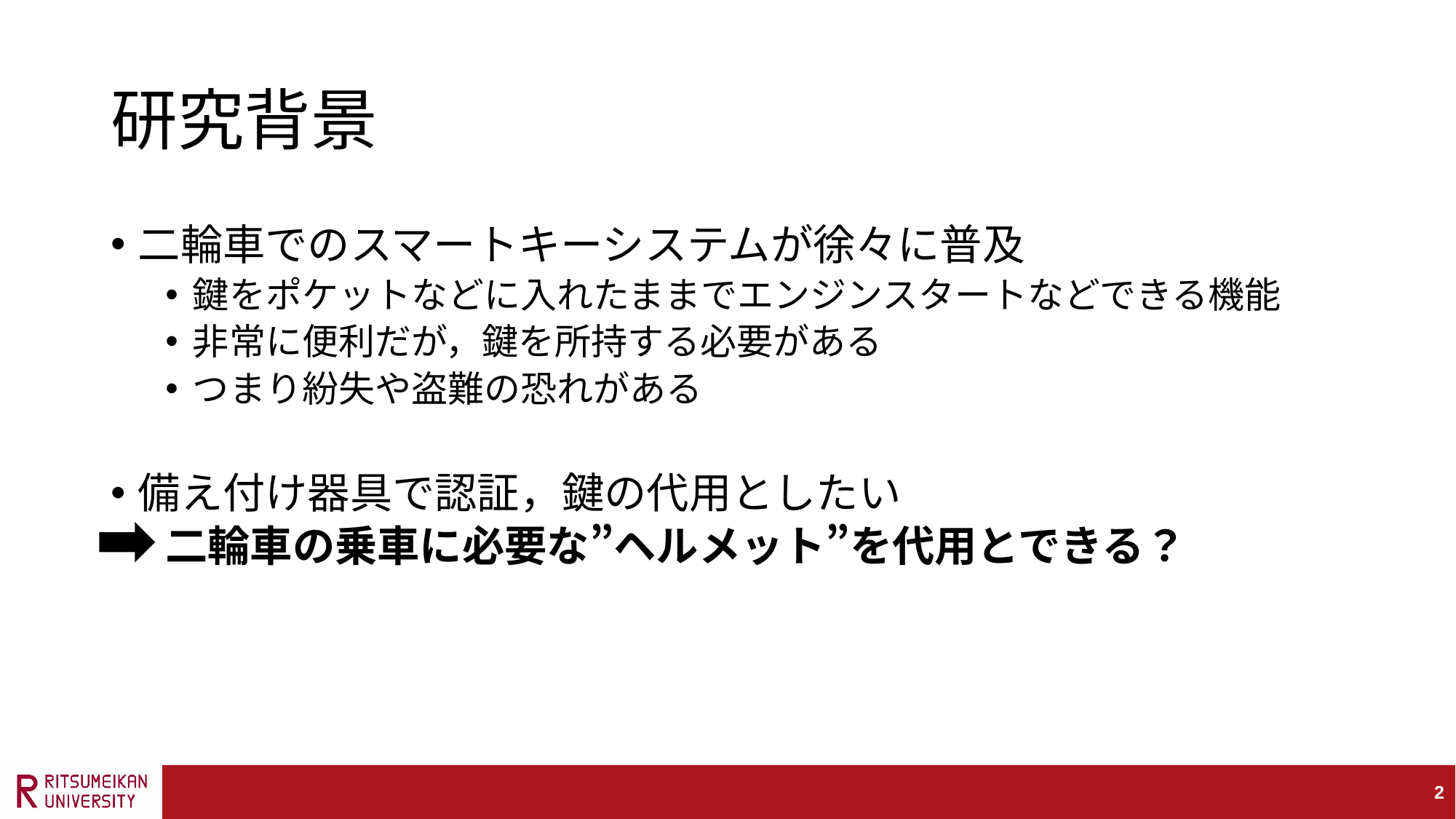

# 研究背景
二輪車でのスマートキーシステムが徐々に普及
鍵をポケットなどに入れたままでエンジンスタートなどできる機能
非常に便利だが，鍵を所持する必要がある
つまり紛失や盗難の恐れがある

備え付け器具で認証，鍵の代用としたい
二輪車の乗車に必要な”ヘルメット”を代用とできる？

2